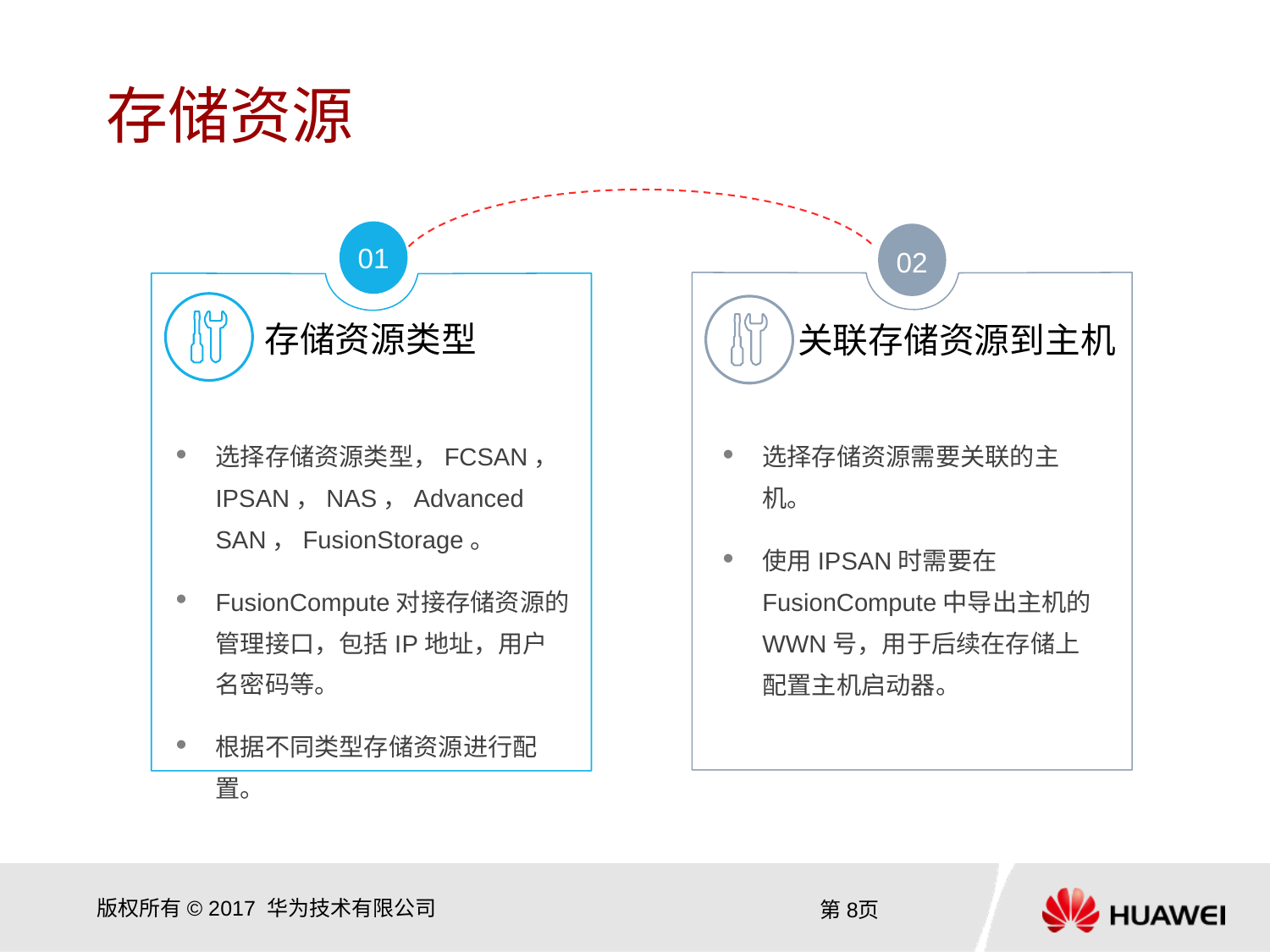

# 存储资源

01
02

存储资源类型
关联存储资源到主机
选择存储资源类型，FCSAN，IPSAN，NAS，Advanced SAN，FusionStorage。
FusionCompute对接存储资源的管理接口，包括IP地址，用户名密码等。
根据不同类型存储资源进行配置。

选择存储资源需要关联的主机。
使用IPSAN时需要在FusionCompute中导出主机的WWN号，用于后续在存储上配置主机启动器。